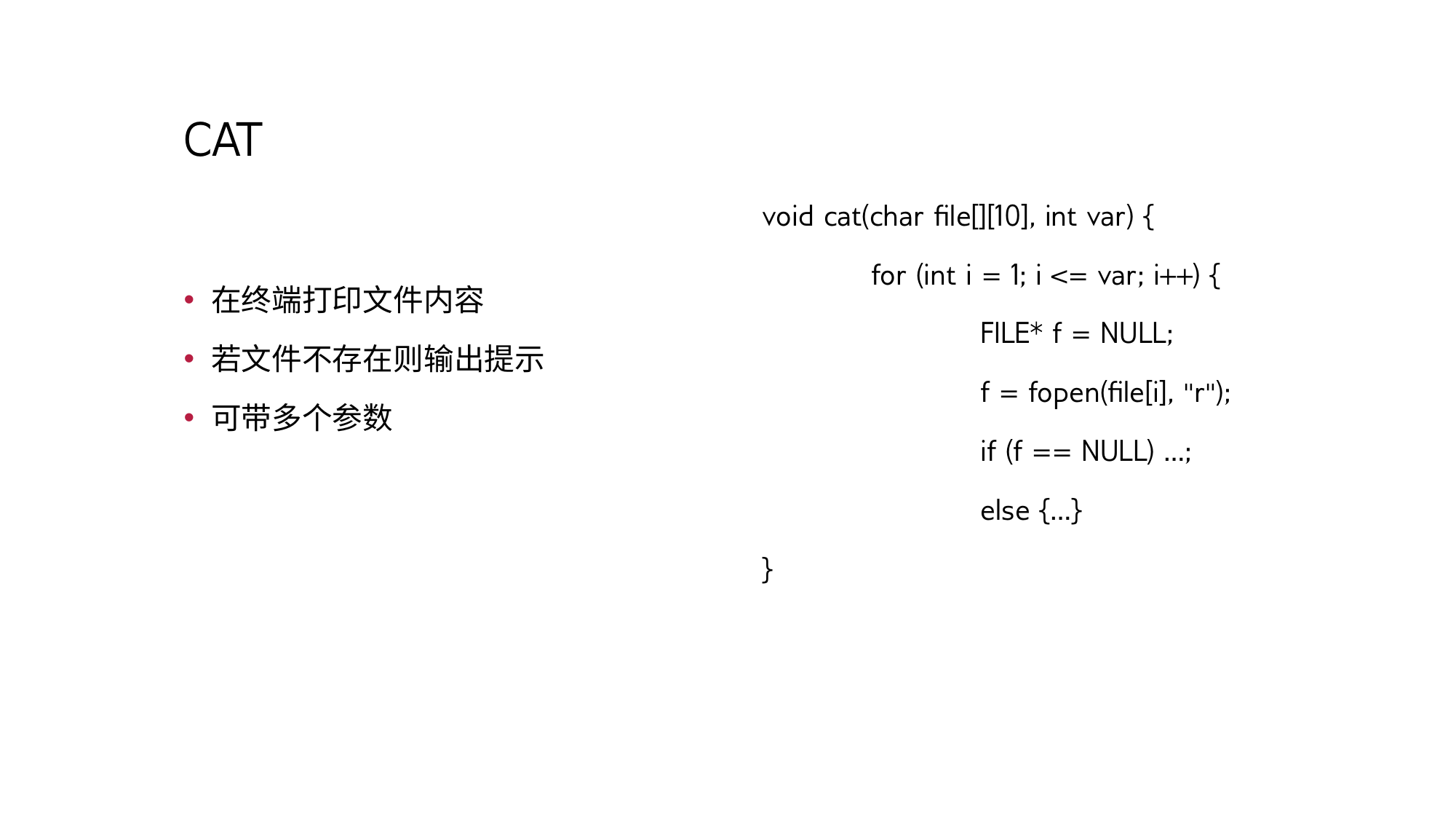

# CAT
void cat(char file[][10], int var) {
	for (int i = 1; i <= var; i++) {
		FILE* f = NULL;
		f = fopen(file[i], "r");
		if (f == NULL) …;
		else {…}
}
在终端打印文件内容
若文件不存在则输出提示
可带多个参数